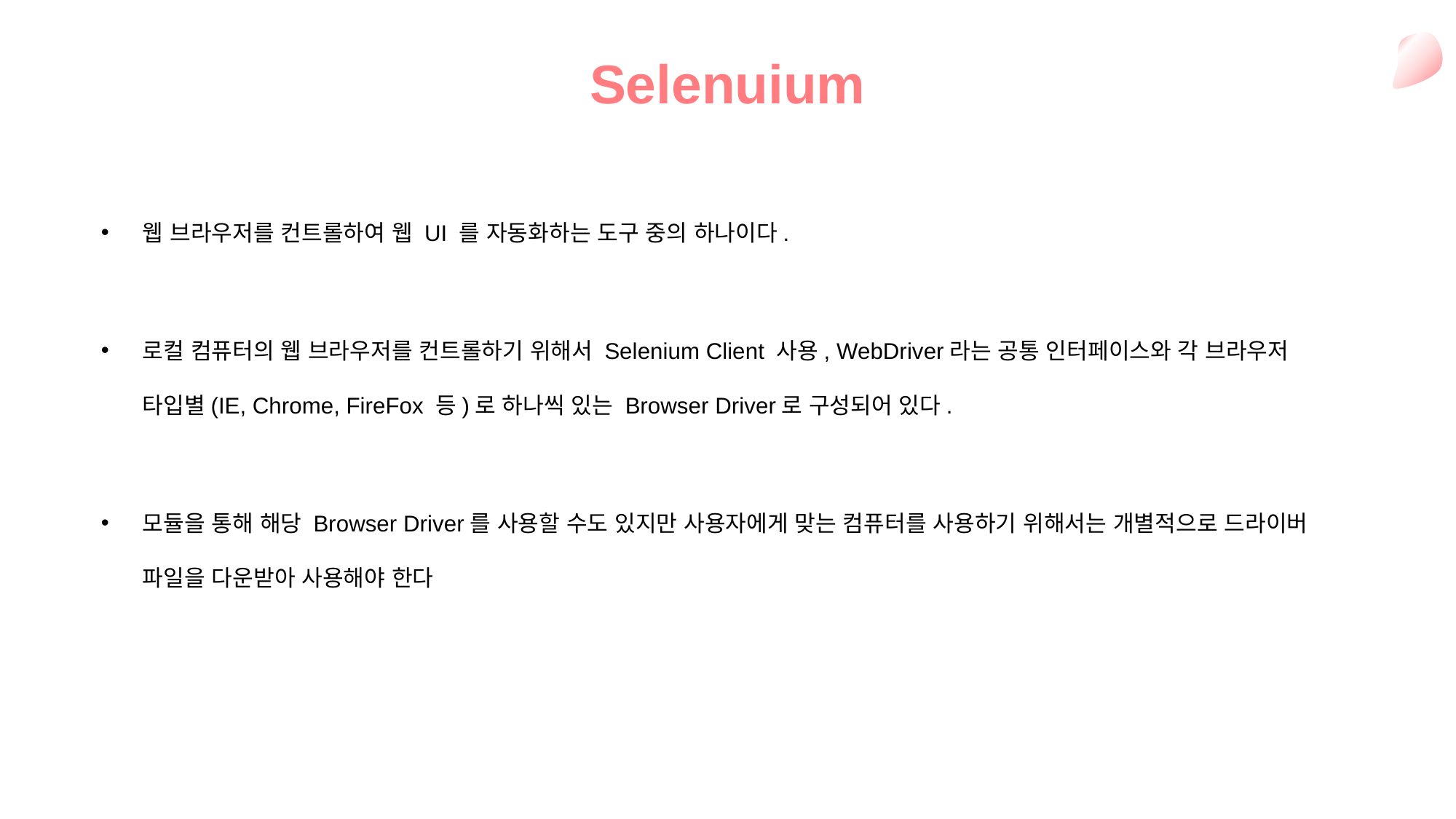

Selenuium
웹 브라우저를 컨트롤하여 웹 UI 를 자동화하는 도구 중의 하나이다.

로컬 컴퓨터의 웹 브라우저를 컨트롤하기 위해서 Selenium Client 사용, WebDriver라는 공통 인터페이스와 각 브라우저 타입별(IE, Chrome, FireFox 등)로 하나씩 있는 Browser Driver로 구성되어 있다.

모듈을 통해 해당 Browser Driver를 사용할 수도 있지만 사용자에게 맞는 컴퓨터를 사용하기 위해서는 개별적으로 드라이버 파일을 다운받아 사용해야 한다